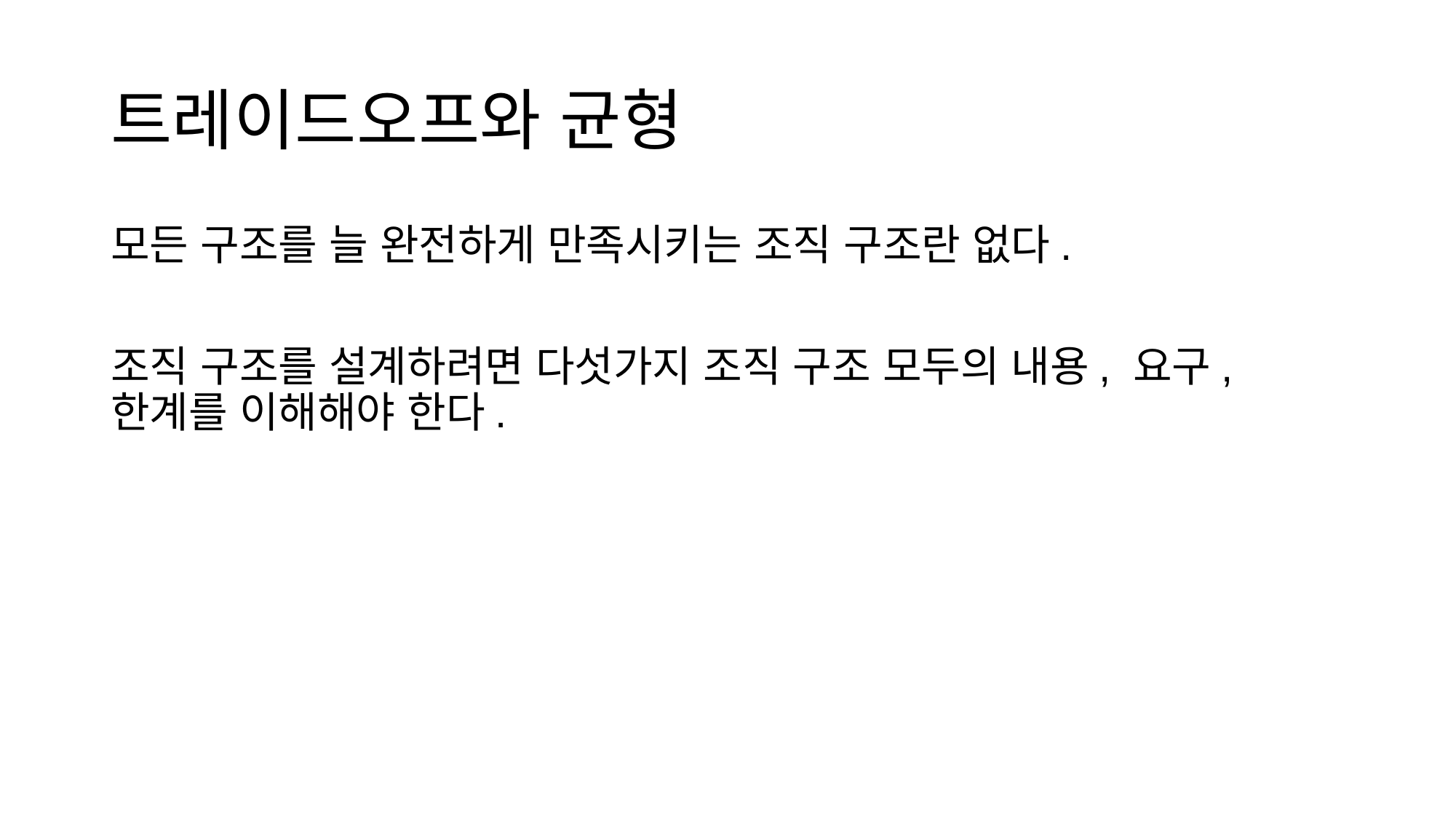

# 트레이드오프와 균형
모든 구조를 늘 완전하게 만족시키는 조직 구조란 없다.

조직 구조를 설계하려면 다섯가지 조직 구조 모두의 내용, 요구, 한계를 이해해야 한다.